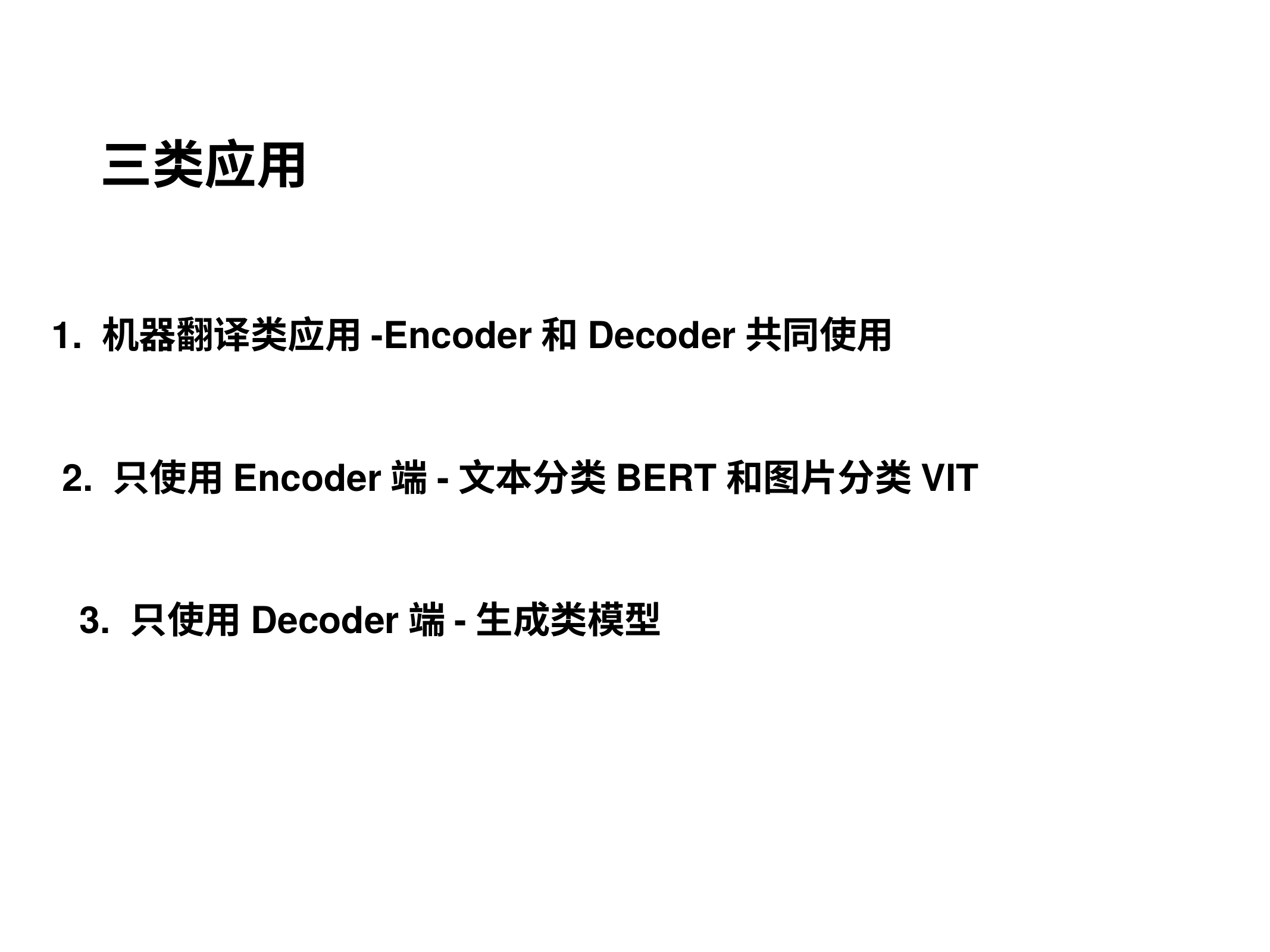

三类应用
1. 机器翻译类应用-Encoder和Decoder共同使用
2. 只使用Encoder端-文本分类BERT和图片分类VIT
3. 只使用Decoder端-生成类模型